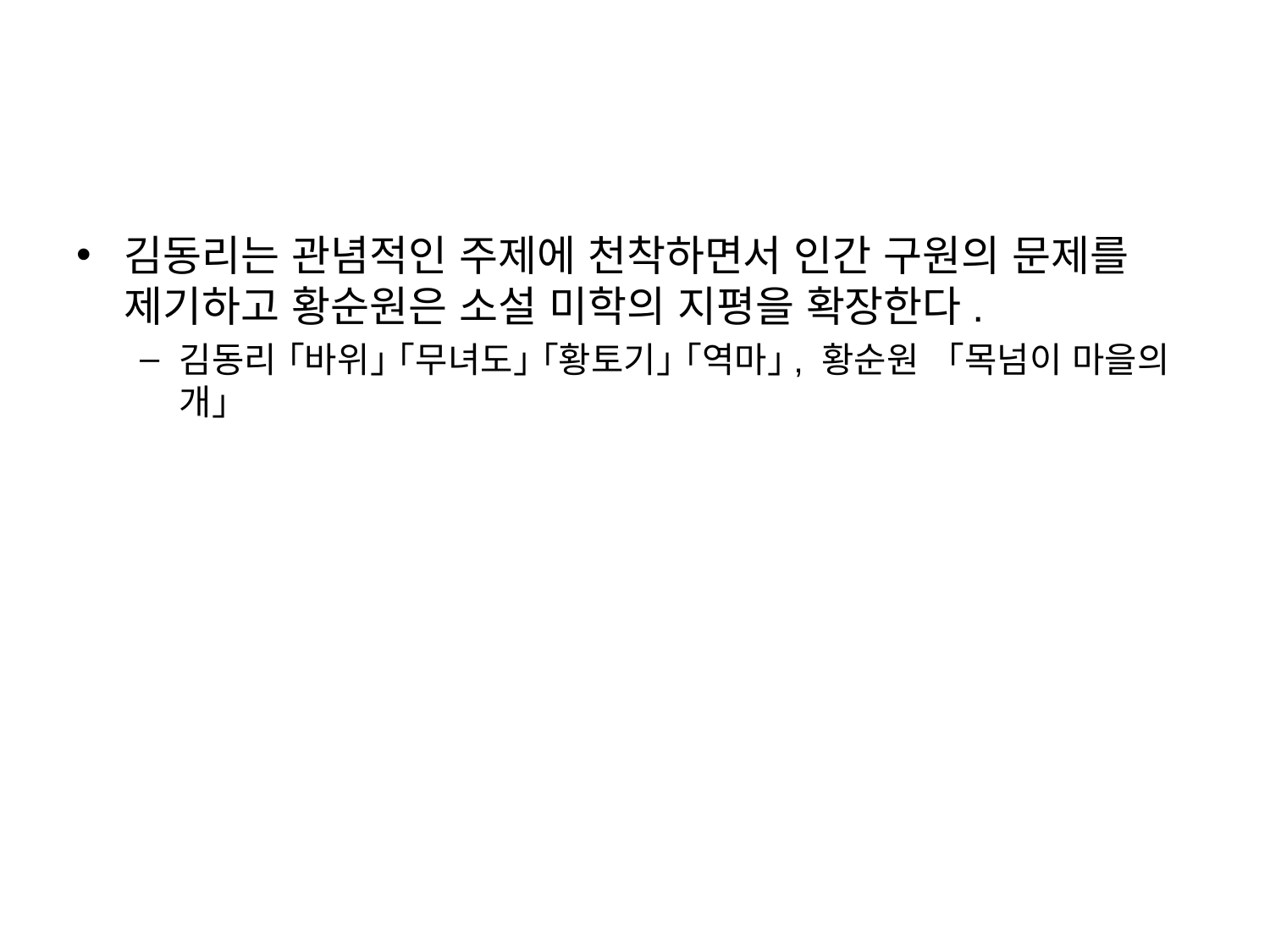

김동리는 관념적인 주제에 천착하면서 인간 구원의 문제를 제기하고 황순원은 소설 미학의 지평을 확장한다.
김동리 ｢바위｣ ｢무녀도｣ ｢황토기｣ ｢역마｣, 황순원 「목넘이 마을의 개」